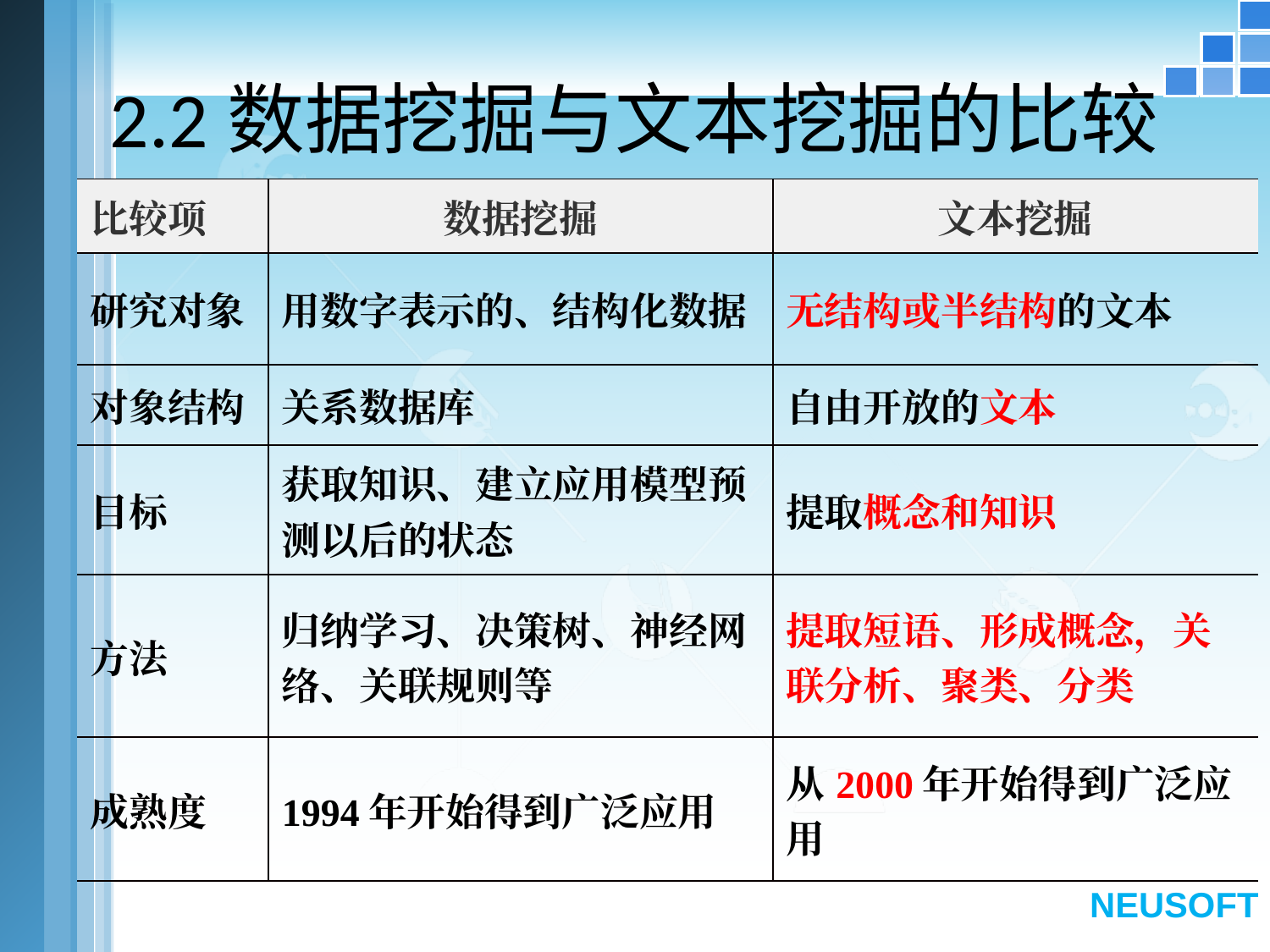

# 2.2数据挖掘与文本挖掘的比较
| 比较项 | 数据挖掘 | 文本挖掘 |
| --- | --- | --- |
| 研究对象 | 用数字表示的、结构化数据 | 无结构或半结构的文本 |
| 对象结构 | 关系数据库 | 自由开放的文本 |
| 目标 | 获取知识、建立应用模型预测以后的状态 | 提取概念和知识 |
| 方法 | 归纳学习、决策树、神经网络、关联规则等 | 提取短语、形成概念，关联分析、聚类、分类 |
| 成熟度 | 1994年开始得到广泛应用 | 从2000年开始得到广泛应用 |